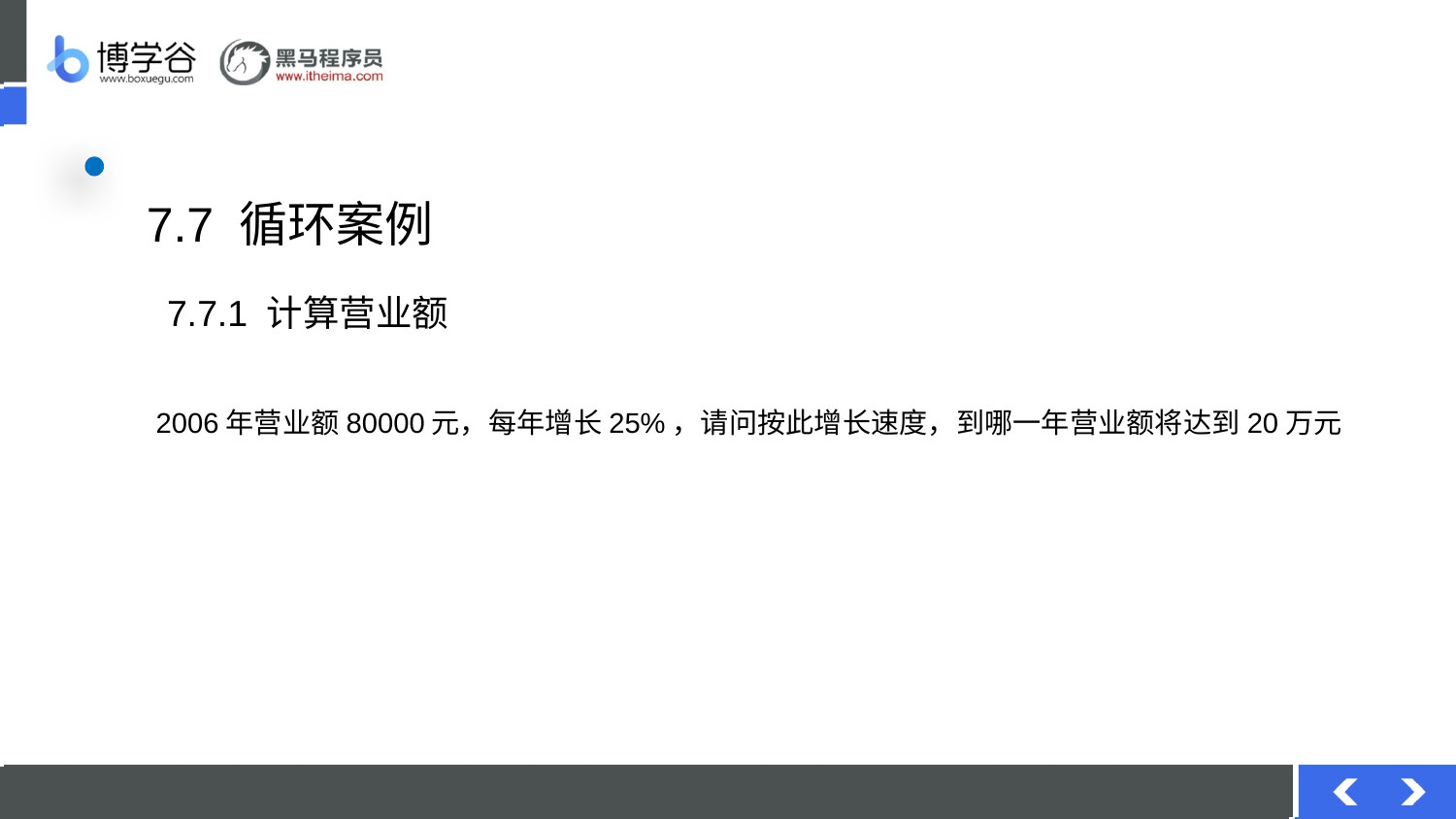

# 7.7 循环案例
7.7.1 计算营业额
2006年营业额80000元，每年增长25%，请问按此增长速度，到哪一年营业额将达到20万元